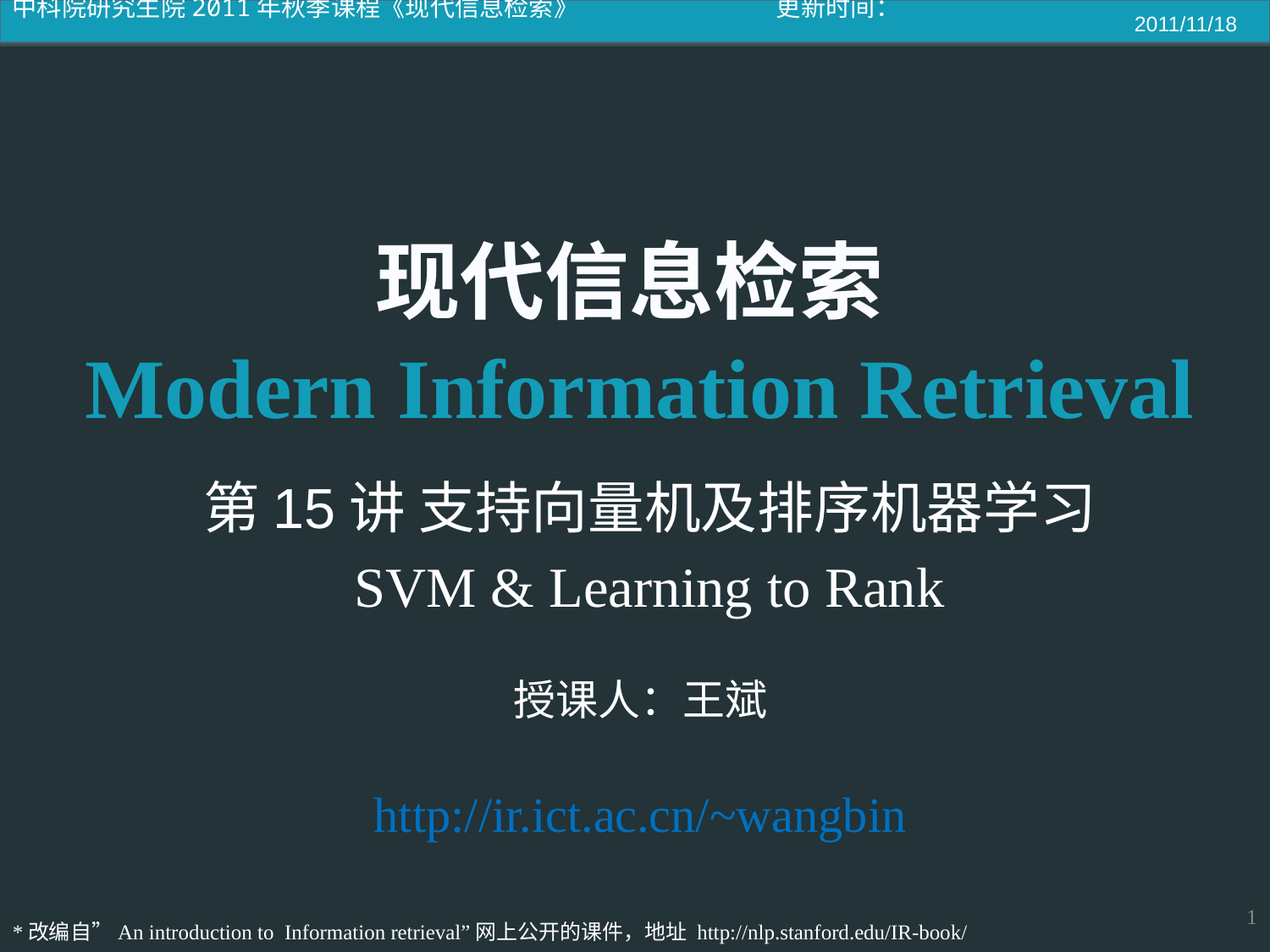

2011/11/18
第15讲 支持向量机及排序机器学习
SVM & Learning to Rank
1